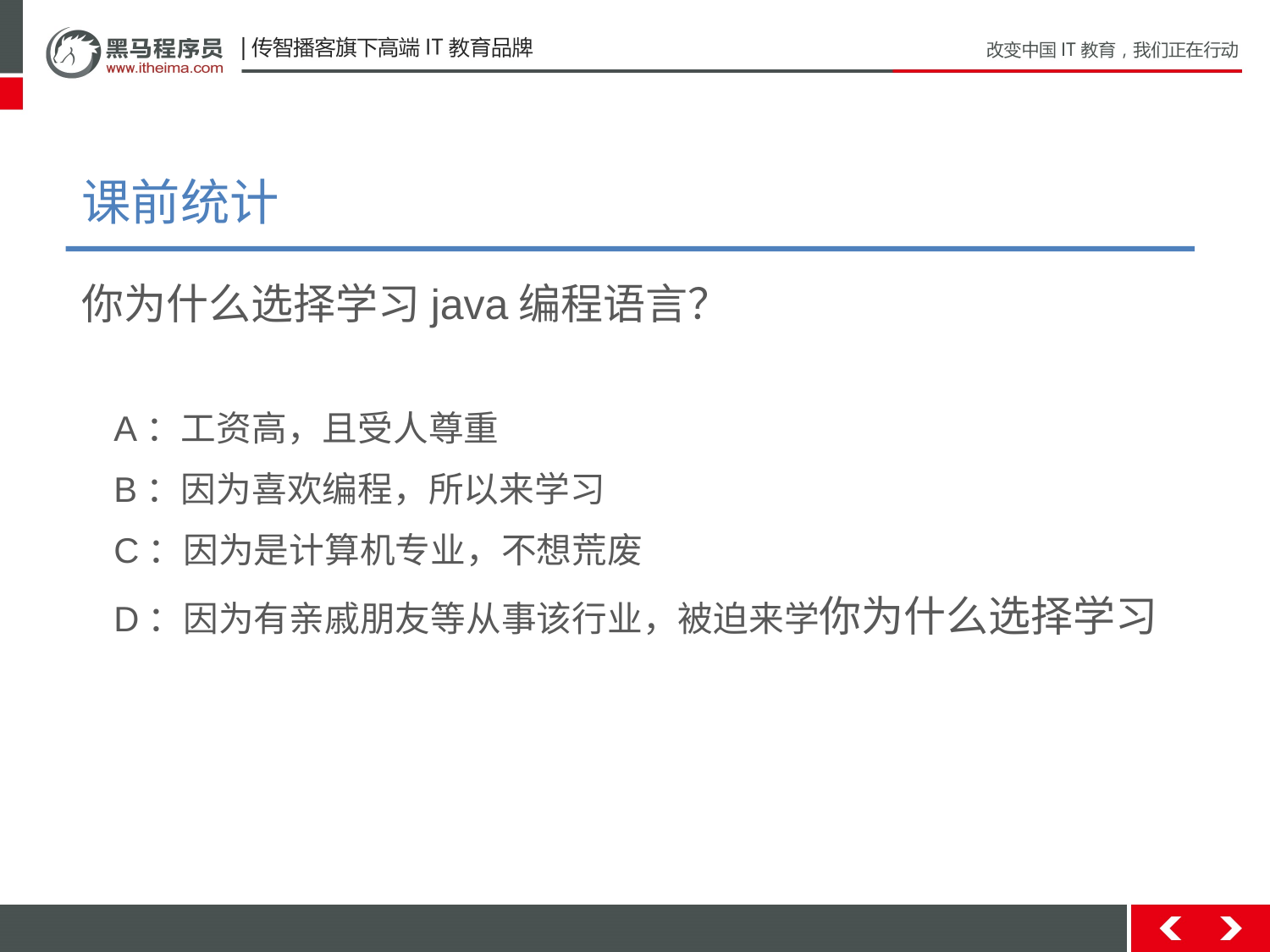

# 课前统计
你为什么选择学习java编程语言？

	A：工资高，且受人尊重
	B：因为喜欢编程，所以来学习
	C：因为是计算机专业，不想荒废
	D：因为有亲戚朋友等从事该行业，被迫来学你为什么选择学习